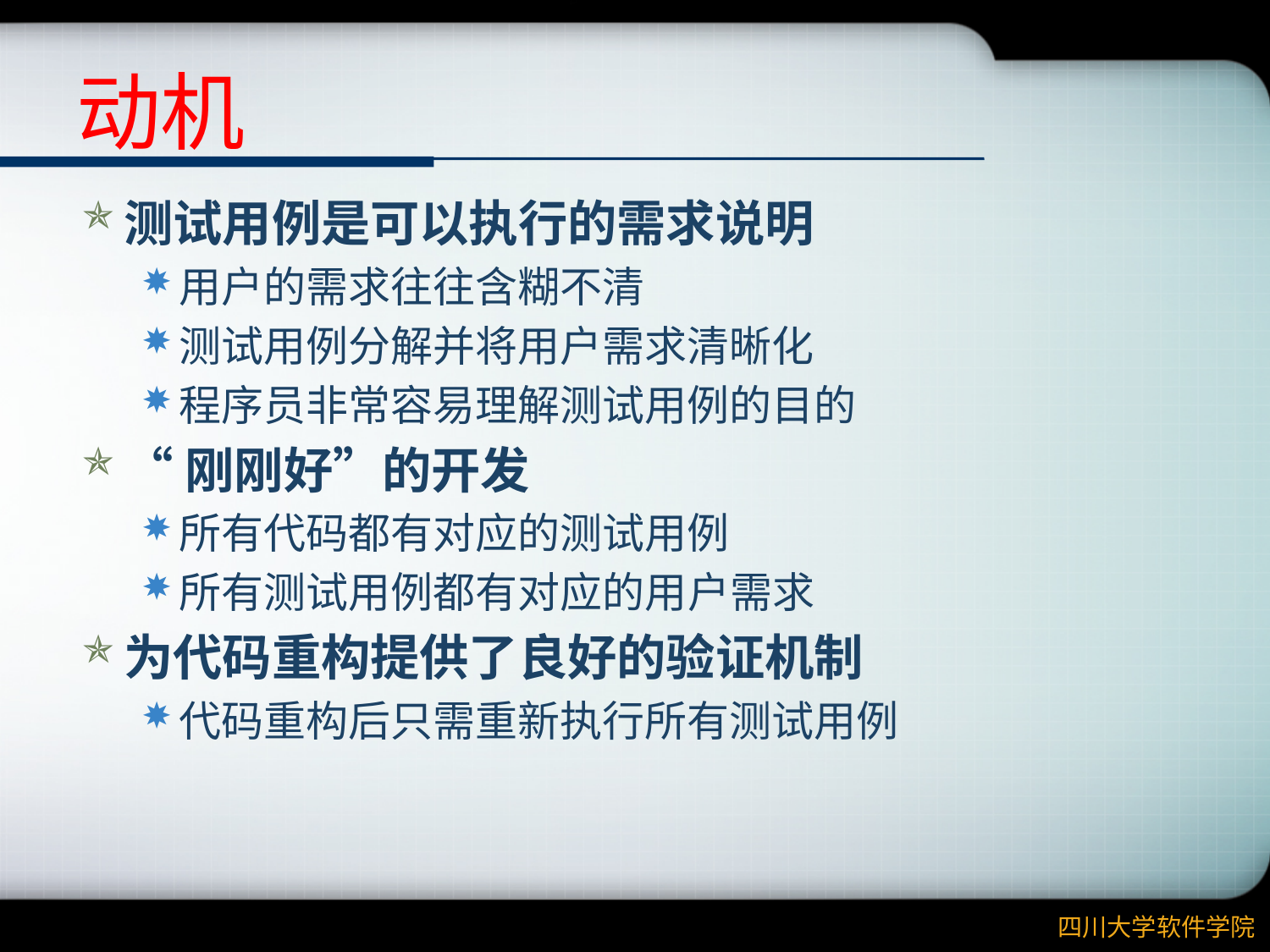

# 动机
测试用例是可以执行的需求说明
用户的需求往往含糊不清
测试用例分解并将用户需求清晰化
程序员非常容易理解测试用例的目的
“刚刚好”的开发
所有代码都有对应的测试用例
所有测试用例都有对应的用户需求
为代码重构提供了良好的验证机制
代码重构后只需重新执行所有测试用例